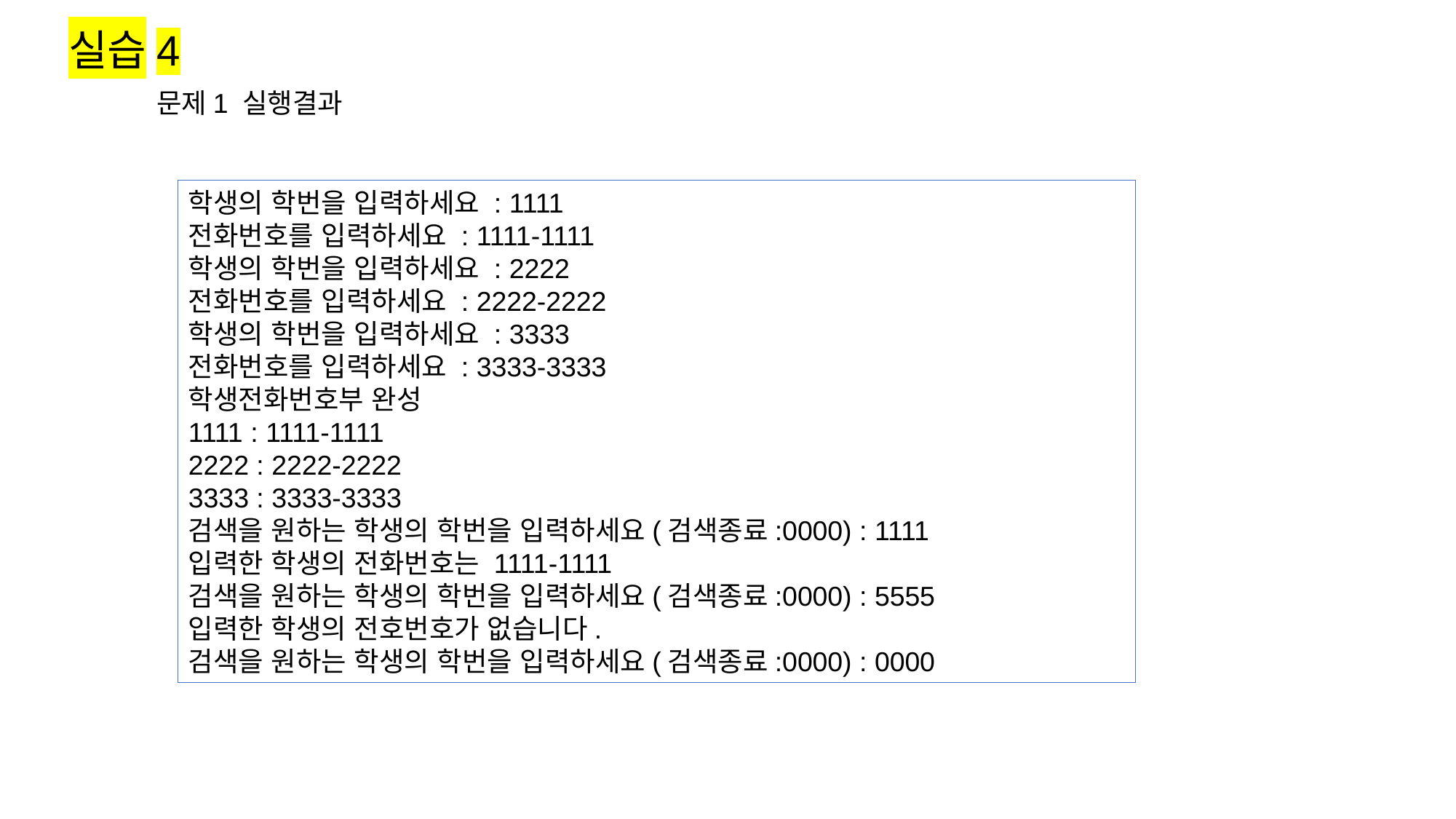

실습4
문제1 실행결과
학생의 학번을 입력하세요 : 1111
전화번호를 입력하세요 : 1111-1111
학생의 학번을 입력하세요 : 2222
전화번호를 입력하세요 : 2222-2222
학생의 학번을 입력하세요 : 3333
전화번호를 입력하세요 : 3333-3333
학생전화번호부 완성
1111 : 1111-1111
2222 : 2222-2222
3333 : 3333-3333
검색을 원하는 학생의 학번을 입력하세요(검색종료:0000) : 1111
입력한 학생의 전화번호는 1111-1111
검색을 원하는 학생의 학번을 입력하세요(검색종료:0000) : 5555
입력한 학생의 전호번호가 없습니다.
검색을 원하는 학생의 학번을 입력하세요(검색종료:0000) : 0000